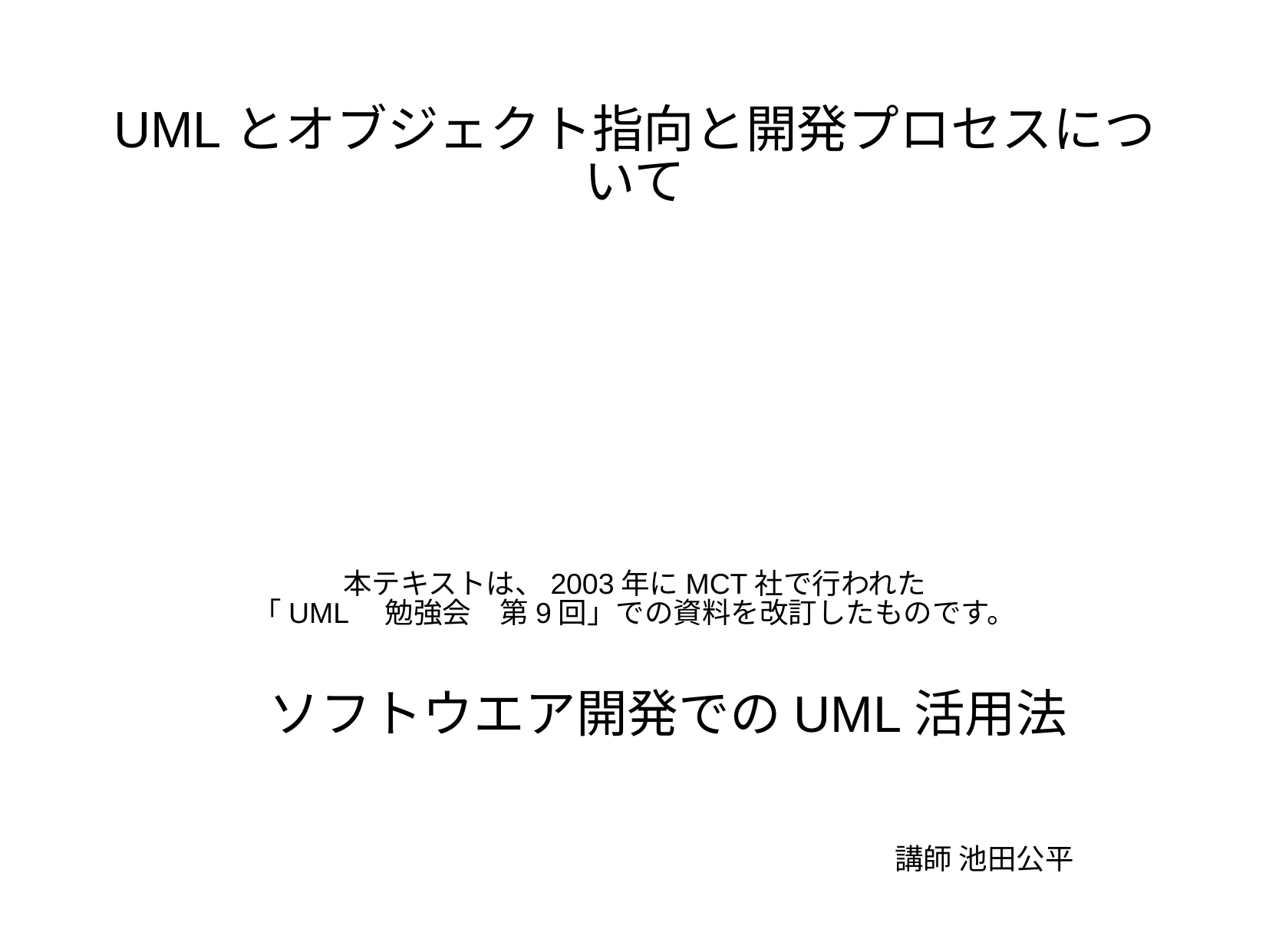

UMLとオブジェクト指向と開発プロセスについて
本テキストは、2003年にMCT社で行われた
「UML　勉強会　第9回」での資料を改訂したものです。
ソフトウエア開発でのUML活用法
講師 池田公平